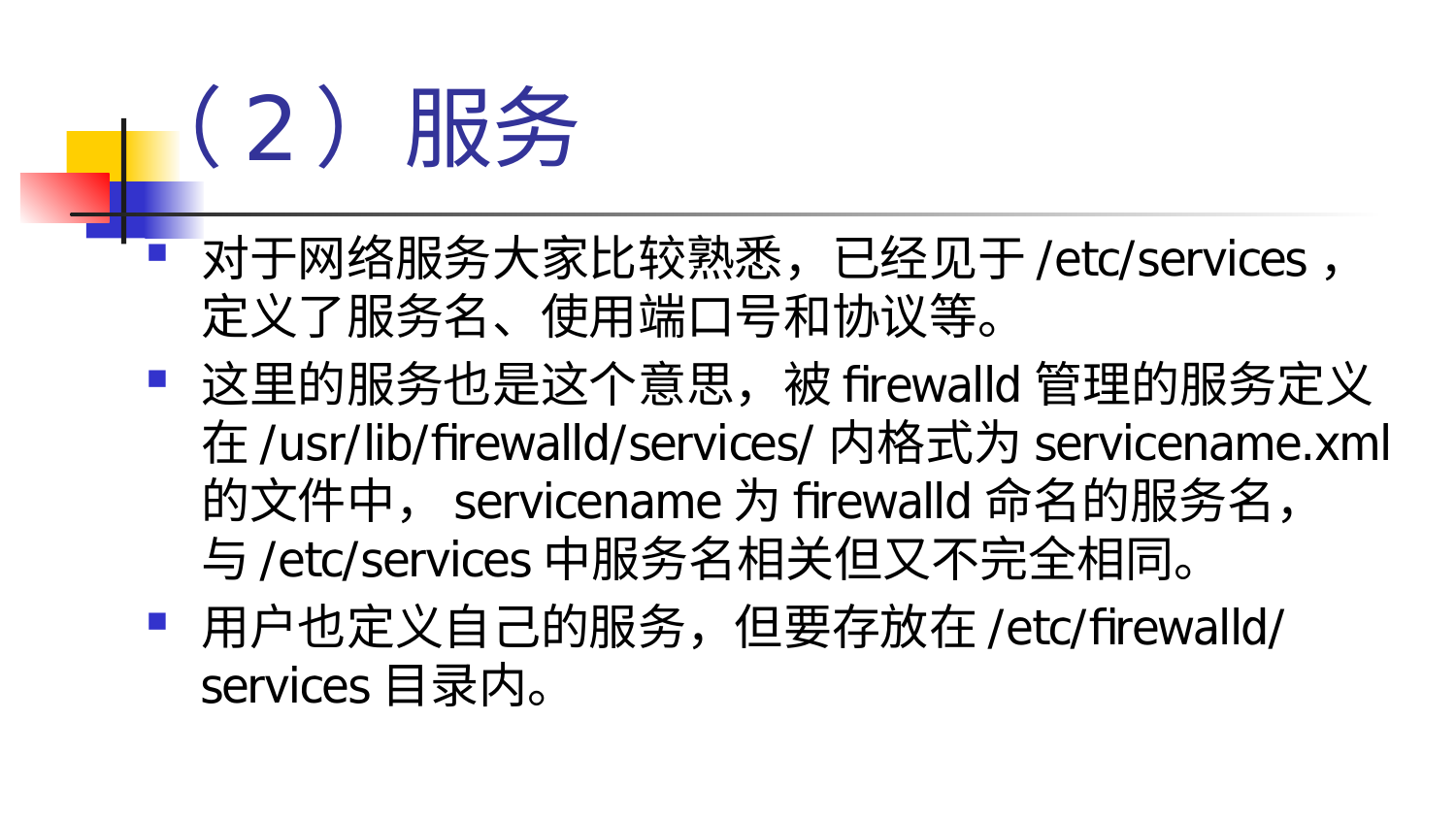

# （2）服务
对于网络服务大家比较熟悉，已经见于/etc/services，定义了服务名、使用端口号和协议等。
这里的服务也是这个意思，被firewalld管理的服务定义在/usr/lib/firewalld/services/内格式为servicename.xml的文件中，servicename为firewalld命名的服务名，与/etc/services中服务名相关但又不完全相同。
用户也定义自己的服务，但要存放在/etc/firewalld/services目录内。